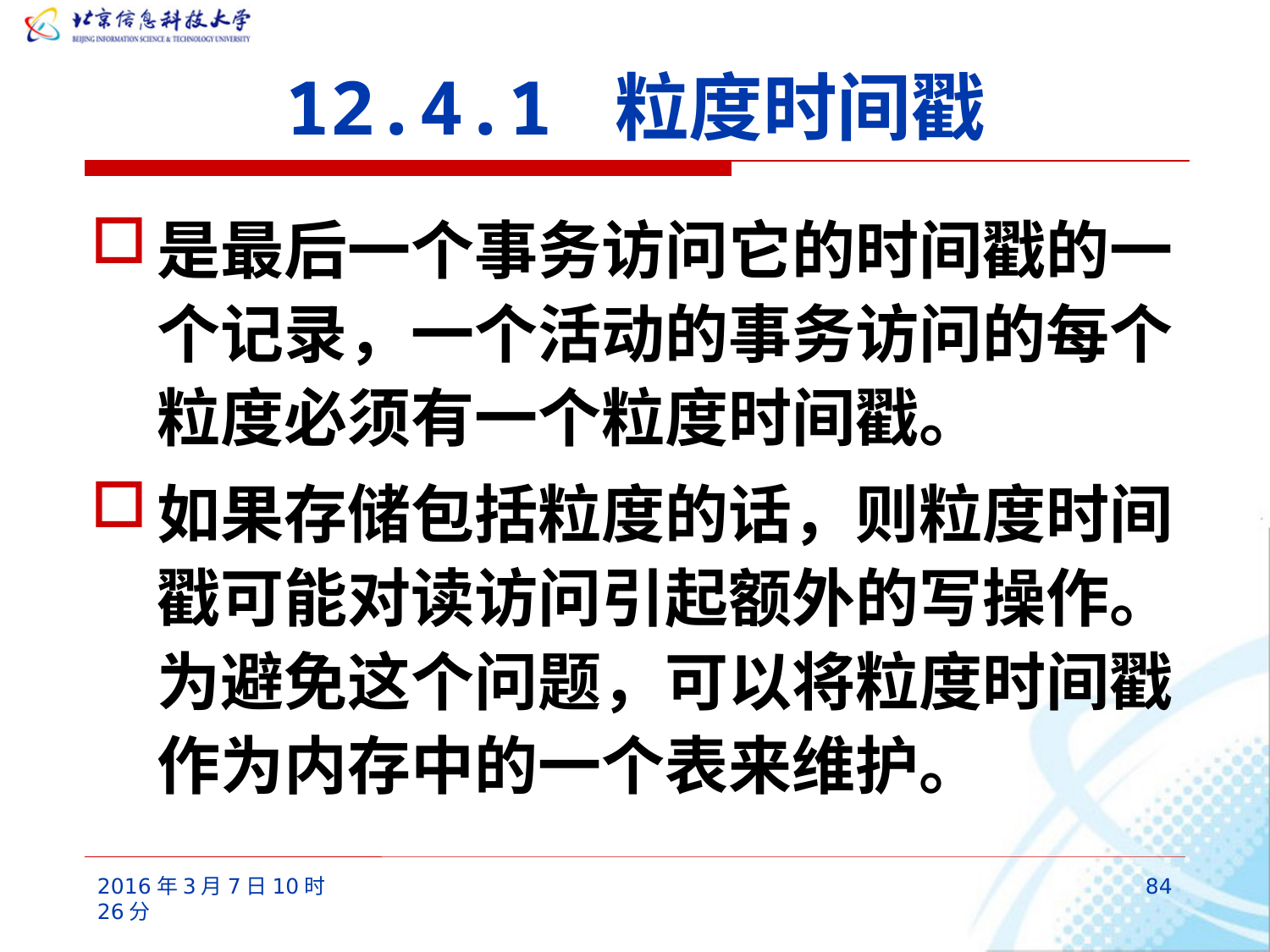

# 12.4.1 粒度时间戳
是最后一个事务访问它的时间戳的一个记录，一个活动的事务访问的每个粒度必须有一个粒度时间戳。
如果存储包括粒度的话，则粒度时间戳可能对读访问引起额外的写操作。为避免这个问题，可以将粒度时间戳作为内存中的一个表来维护。
2016年3月7日10时26分
84